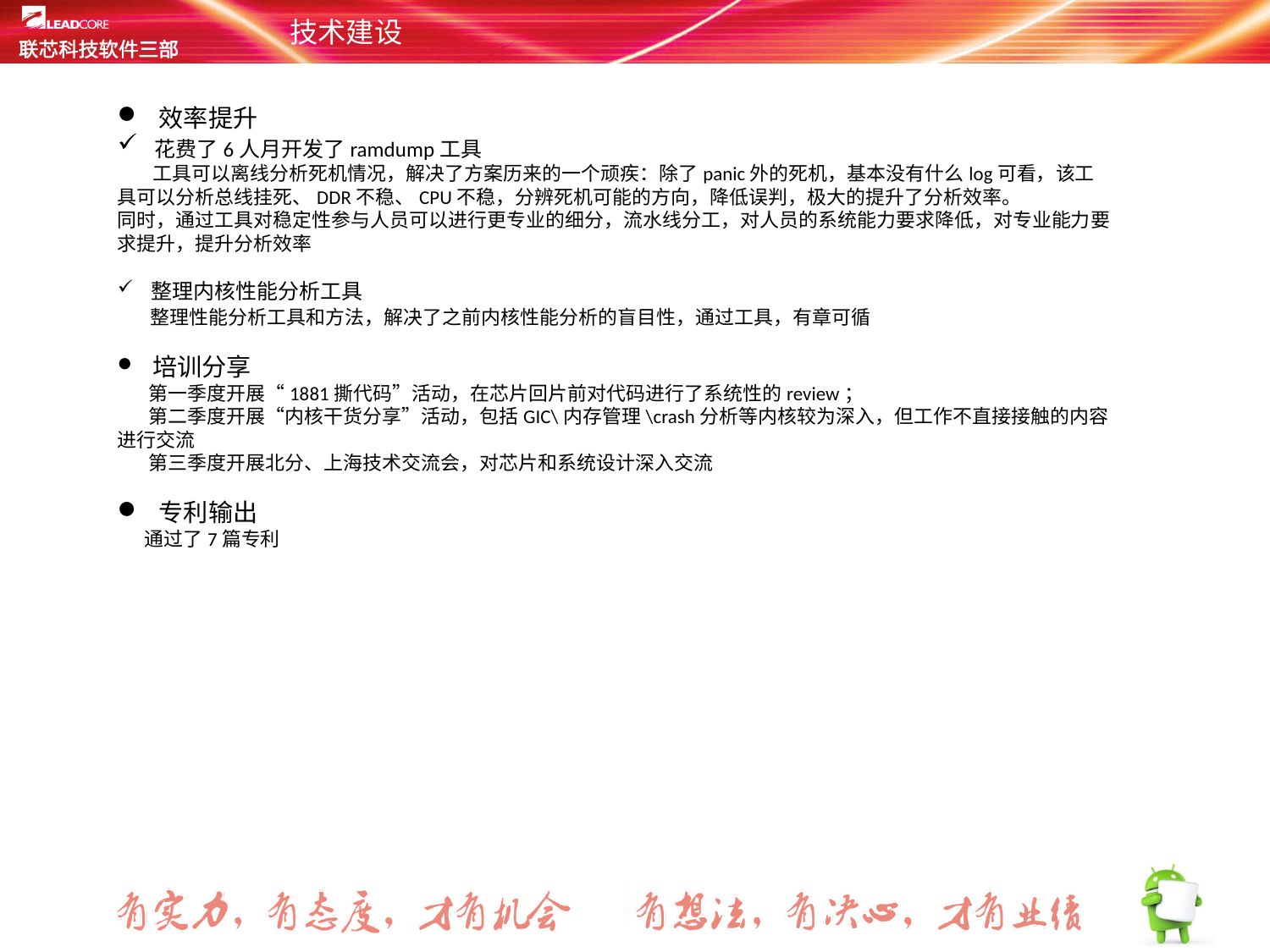

# 技术建设
  效率提升
  花费了6人月开发了ramdump工具
       工具可以离线分析死机情况，解决了方案历来的一个顽疾：除了panic外的死机，基本没有什么log可看，该工具可以分析总线挂死、DDR不稳、CPU不稳，分辨死机可能的方向，降低误判，极大的提升了分析效率。
同时，通过工具对稳定性参与人员可以进行更专业的细分，流水线分工，对人员的系统能力要求降低，对专业能力要求提升，提升分析效率

   整理内核性能分析工具
      整理性能分析工具和方法，解决了之前内核性能分析的盲目性，通过工具，有章可循

  培训分享
      第一季度开展“1881撕代码”活动，在芯片回片前对代码进行了系统性的review；
      第二季度开展“内核干货分享”活动，包括GIC\内存管理\crash分析等内核较为深入，但工作不直接接触的内容进行交流
      第三季度开展北分、上海技术交流会，对芯片和系统设计深入交流

  专利输出
     通过了7篇专利